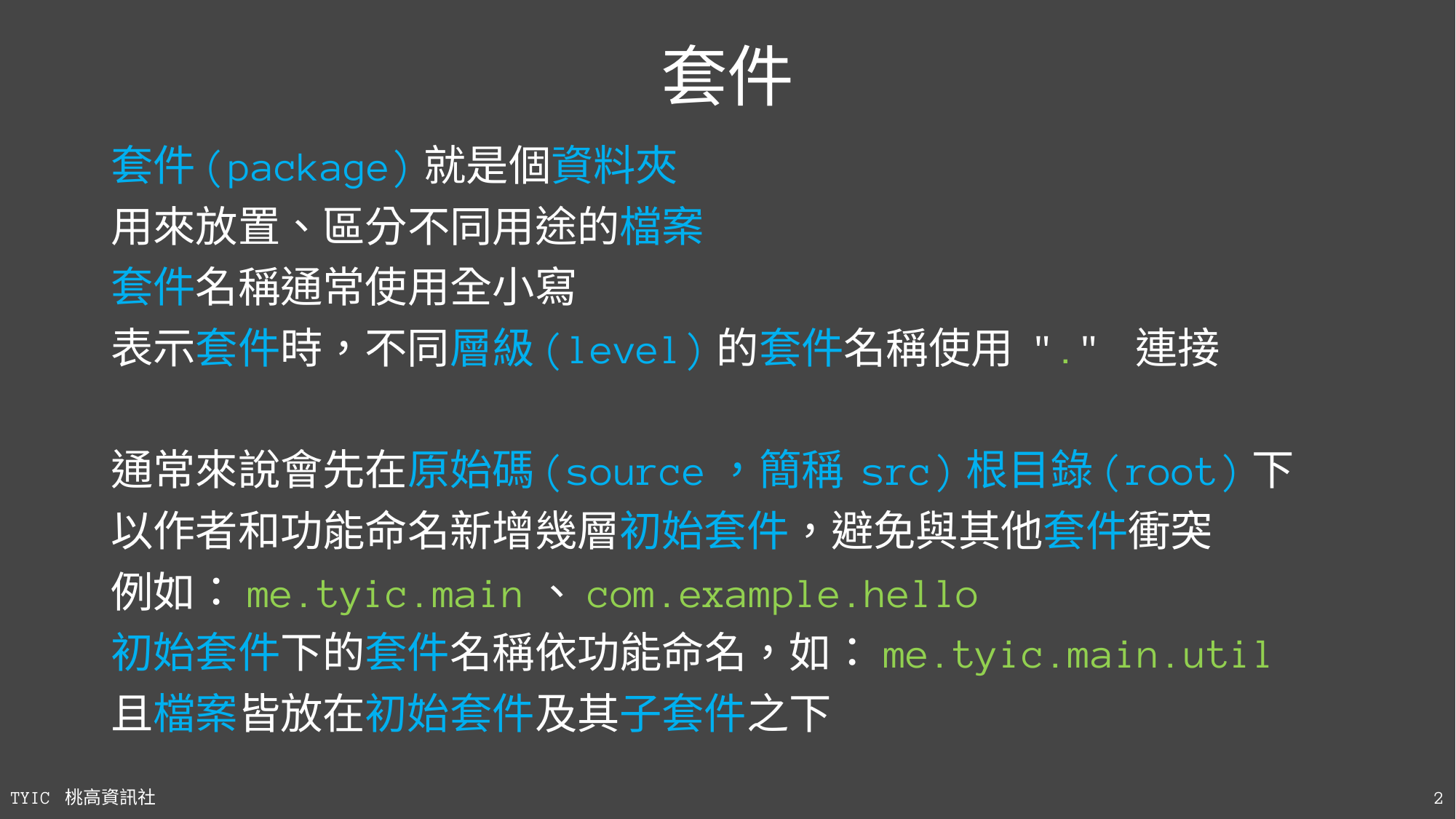

# 套件
套件(package)就是個資料夾
用來放置、區分不同用途的檔案
套件名稱通常使用全小寫
表示套件時，不同層級(level)的套件名稱使用 "." 連接

通常來說會先在原始碼(source，簡稱 src)根目錄(root)下
以作者和功能命名新增幾層初始套件，避免與其他套件衝突
例如：me.tyic.main、com.example.hello
初始套件下的套件名稱依功能命名，如：me.tyic.main.util
且檔案皆放在初始套件及其子套件之下